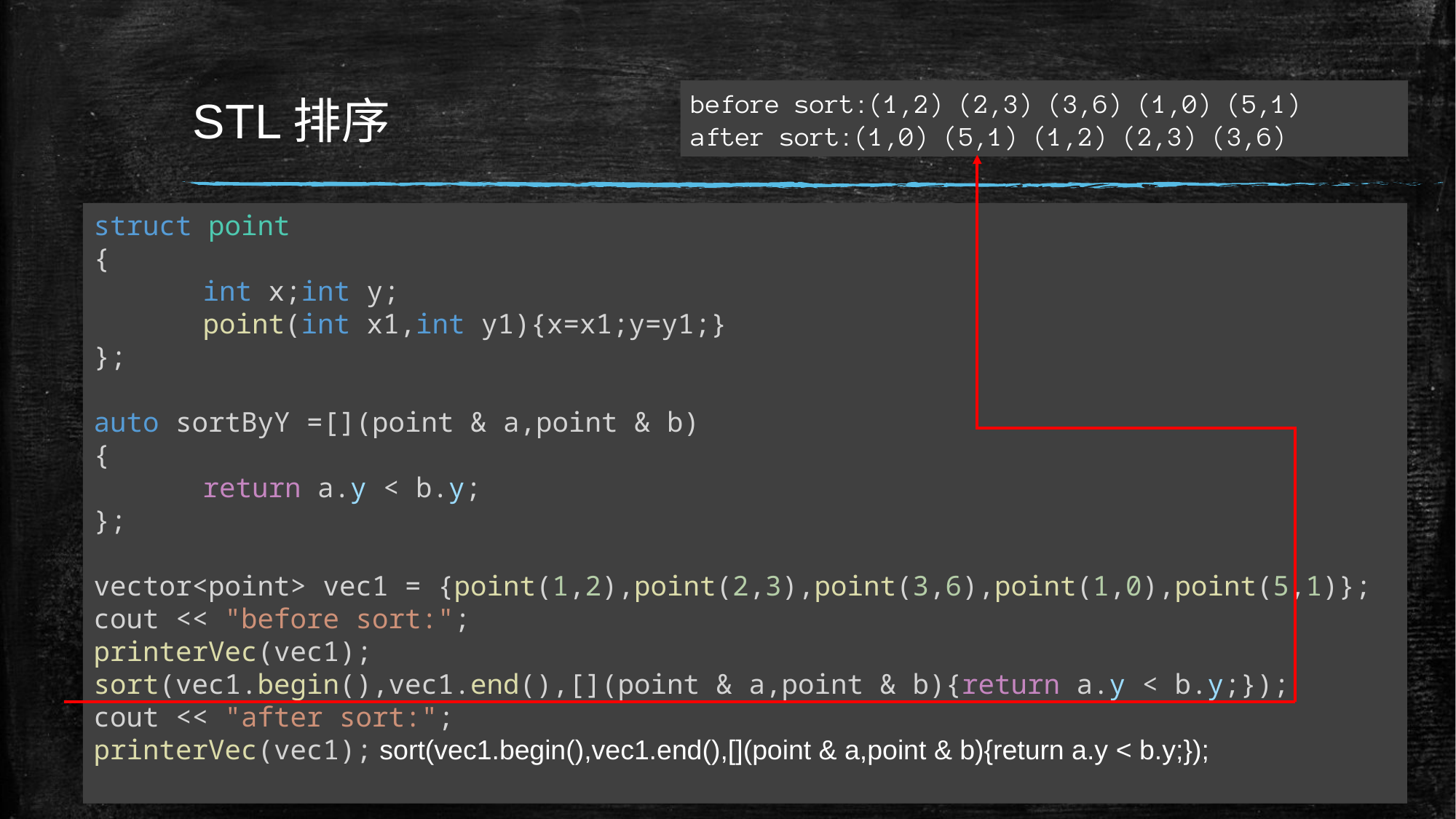

# STL排序
before sort:(1,2) (2,3) (3,6) (1,0) (5,1)
after sort:(1,0) (5,1) (1,2) (2,3) (3,6)
struct point
{
	int x;int y;
	point(int x1,int y1){x=x1;y=y1;}
};

auto sortByY =[](point & a,point & b)
{
	return a.y < b.y;
};
vector<point> vec1 = {point(1,2),point(2,3),point(3,6),point(1,0),point(5,1)};
cout << "before sort:";
printerVec(vec1);
sort(vec1.begin(),vec1.end(),[](point & a,point & b){return a.y < b.y;});
cout << "after sort:";
printerVec(vec1); sort(vec1.begin(),vec1.end(),[](point & a,point & b){return a.y < b.y;});